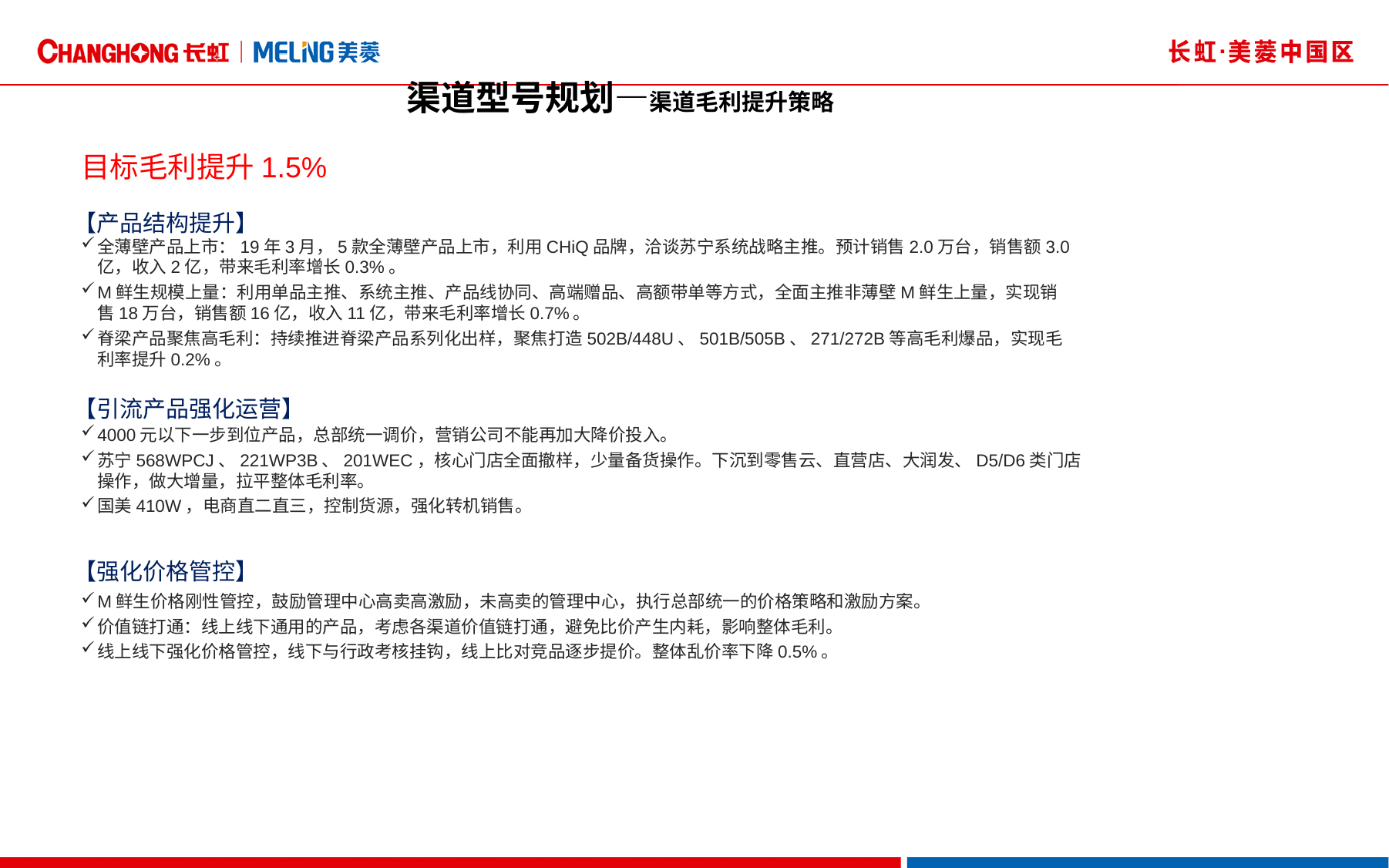

渠道型号规划—渠道毛利提升策略
目标毛利提升1.5%
【产品结构提升】
全薄壁产品上市：19年3月，5款全薄壁产品上市，利用CHiQ品牌，洽谈苏宁系统战略主推。预计销售2.0万台，销售额3.0亿，收入2亿，带来毛利率增长0.3%。
M鲜生规模上量：利用单品主推、系统主推、产品线协同、高端赠品、高额带单等方式，全面主推非薄壁M鲜生上量，实现销售18万台，销售额16亿，收入11亿，带来毛利率增长0.7%。
脊梁产品聚焦高毛利：持续推进脊梁产品系列化出样，聚焦打造502B/448U、501B/505B、271/272B等高毛利爆品，实现毛利率提升0.2%。
【引流产品强化运营】
4000元以下一步到位产品，总部统一调价，营销公司不能再加大降价投入。
苏宁568WPCJ、221WP3B、201WEC，核心门店全面撤样，少量备货操作。下沉到零售云、直营店、大润发、D5/D6类门店操作，做大增量，拉平整体毛利率。
国美410W，电商直二直三，控制货源，强化转机销售。
【强化价格管控】
M鲜生价格刚性管控，鼓励管理中心高卖高激励，未高卖的管理中心，执行总部统一的价格策略和激励方案。
价值链打通：线上线下通用的产品，考虑各渠道价值链打通，避免比价产生内耗，影响整体毛利。
线上线下强化价格管控，线下与行政考核挂钩，线上比对竞品逐步提价。整体乱价率下降0.5%。